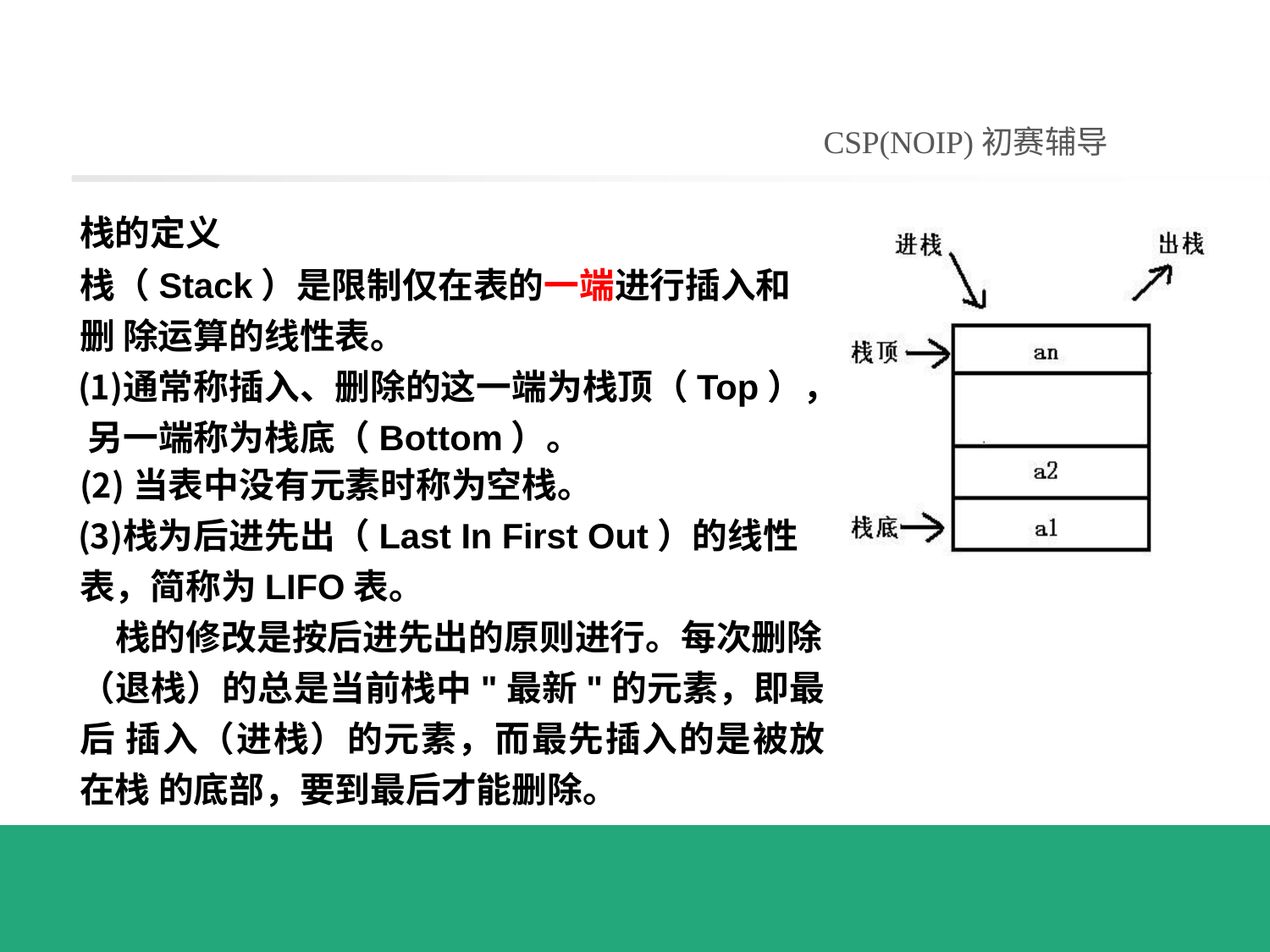

# CSP(NOIP)初赛辅导

栈的定义
栈（Stack）是限制仅在表的一端进行插入和删 除运算的线性表。
通常称插入、删除的这一端为栈顶（Top）， 另一端称为栈底（Bottom）。
当表中没有元素时称为空栈。
栈为后进先出（Last In First Out）的线性 表，简称为LIFO表。
栈的修改是按后进先出的原则进行。每次删除
（退栈）的总是当前栈中"最新"的元素，即最后 插入（进栈）的元素，而最先插入的是被放在栈 的底部，要到最后才能删除。